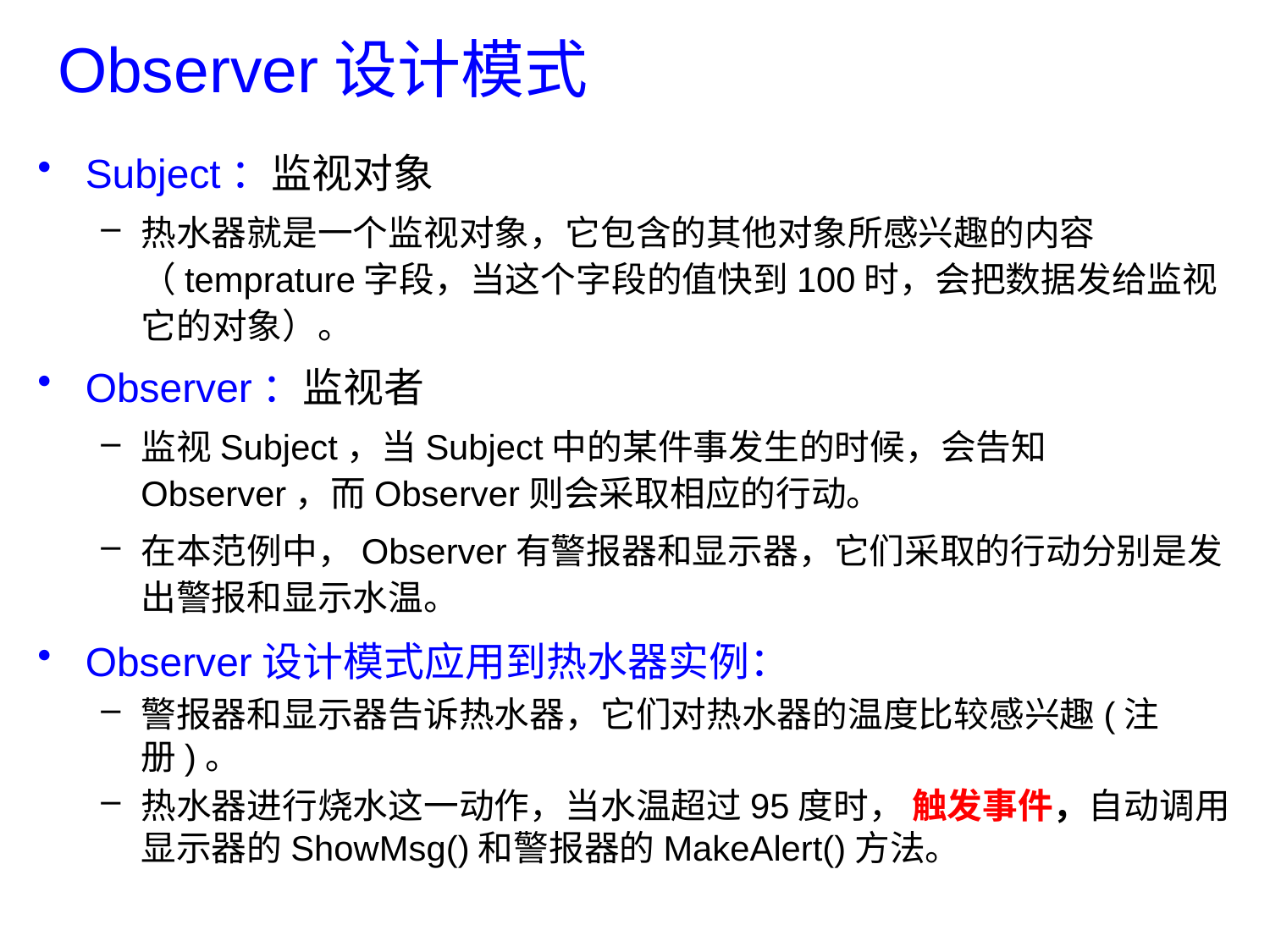

# Observer设计模式
Subject：监视对象
热水器就是一个监视对象，它包含的其他对象所感兴趣的内容（temprature字段，当这个字段的值快到100时，会把数据发给监视它的对象）。
Observer：监视者
监视Subject，当Subject中的某件事发生的时候，会告知Observer，而Observer则会采取相应的行动。
在本范例中，Observer有警报器和显示器，它们采取的行动分别是发出警报和显示水温。
Observer设计模式应用到热水器实例：
警报器和显示器告诉热水器，它们对热水器的温度比较感兴趣(注册)。
热水器进行烧水这一动作，当水温超过95度时， 触发事件，自动调用显示器的ShowMsg()和警报器的MakeAlert()方法。